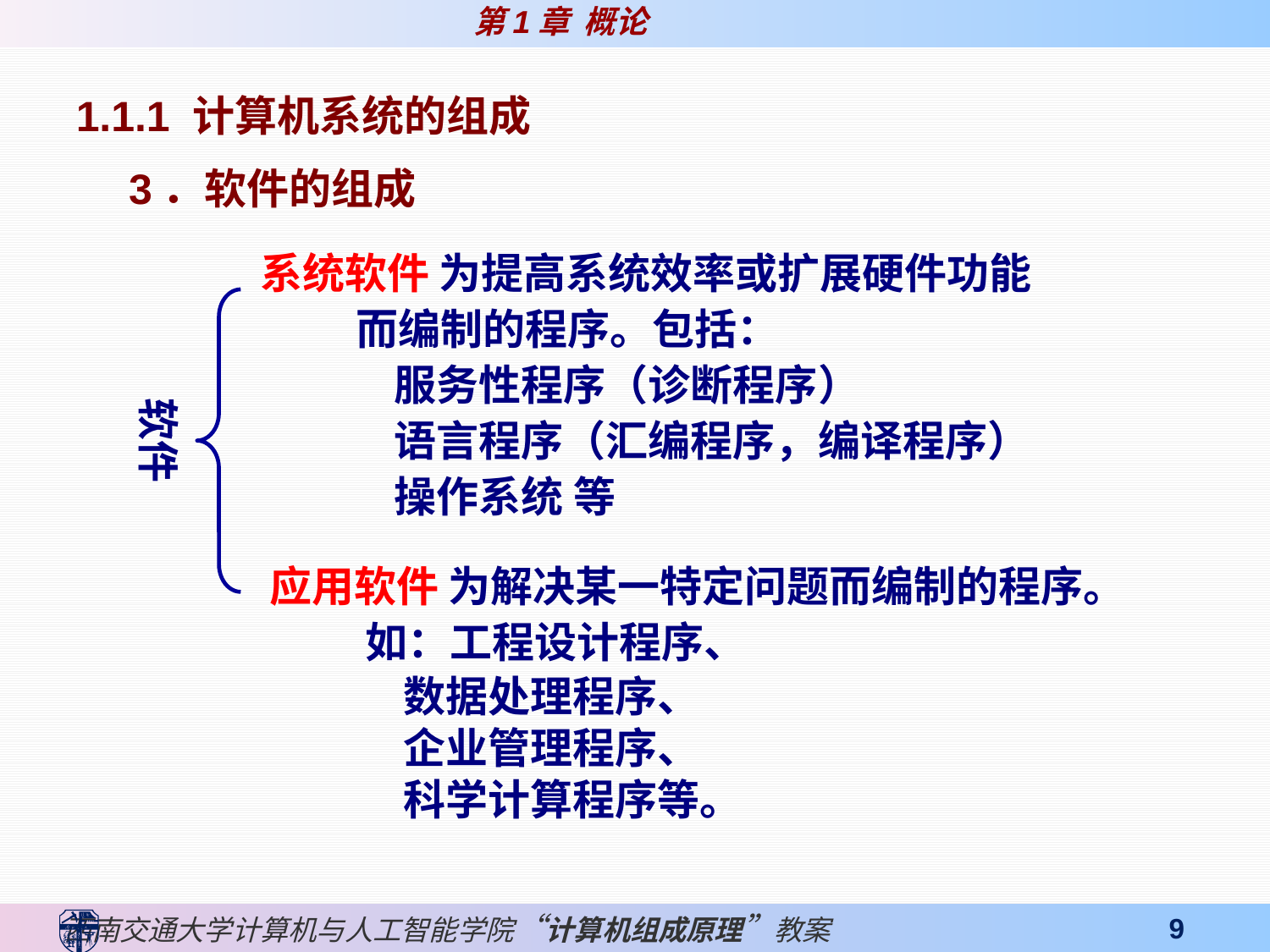

1.1.1 计算机系统的组成
3．软件的组成
系统软件 为提高系统效率或扩展硬件功能
         而编制的程序。包括：
             服务性程序（诊断程序）
             语言程序（汇编程序，编译程序）
             操作系统 等

软件
应用软件 为解决某一特定问题而编制的程序。
         如：工程设计程序、
             数据处理程序、
             企业管理程序、
             科学计算程序等。